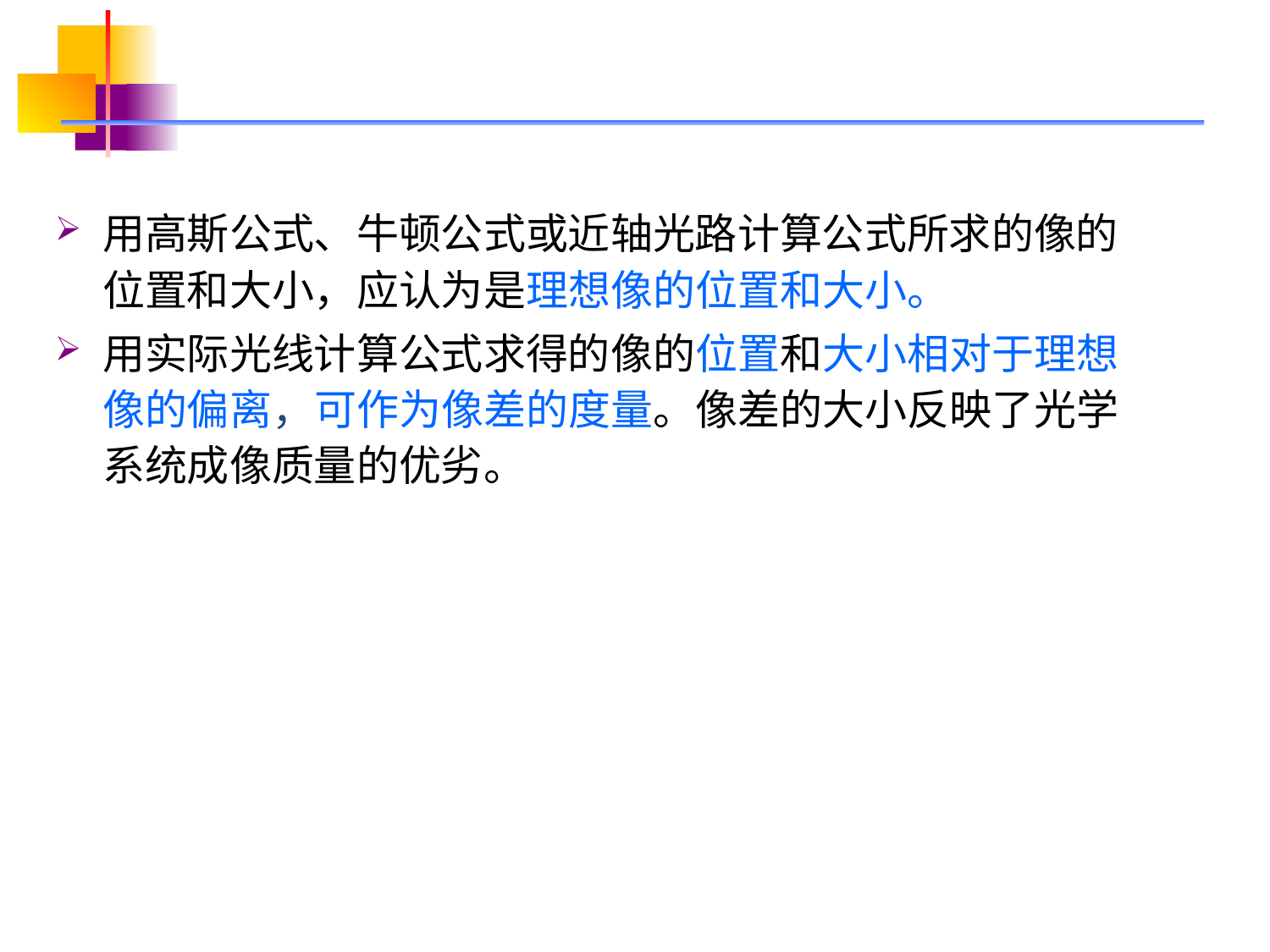

用高斯公式、牛顿公式或近轴光路计算公式所求的像的位置和大小，应认为是理想像的位置和大小。
用实际光线计算公式求得的像的位置和大小相对于理想像的偏离，可作为像差的度量。像差的大小反映了光学系统成像质量的优劣。